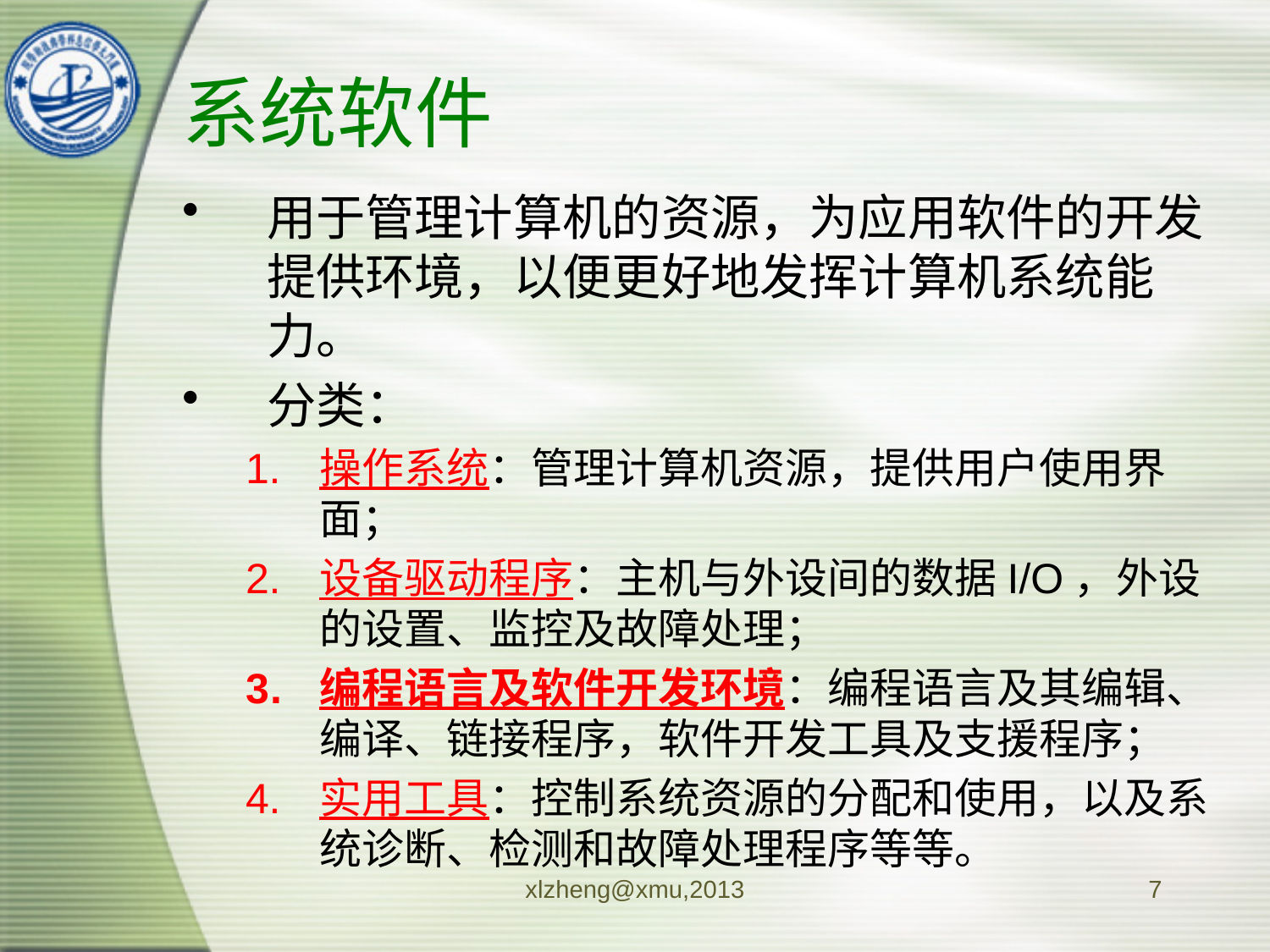

# 系统软件
用于管理计算机的资源，为应用软件的开发提供环境，以便更好地发挥计算机系统能力。
分类：
操作系统：管理计算机资源，提供用户使用界面；
设备驱动程序：主机与外设间的数据I/O，外设的设置、监控及故障处理；
编程语言及软件开发环境：编程语言及其编辑、编译、链接程序，软件开发工具及支援程序；
实用工具：控制系统资源的分配和使用，以及系统诊断、检测和故障处理程序等等。

xlzheng@xmu,2013
7